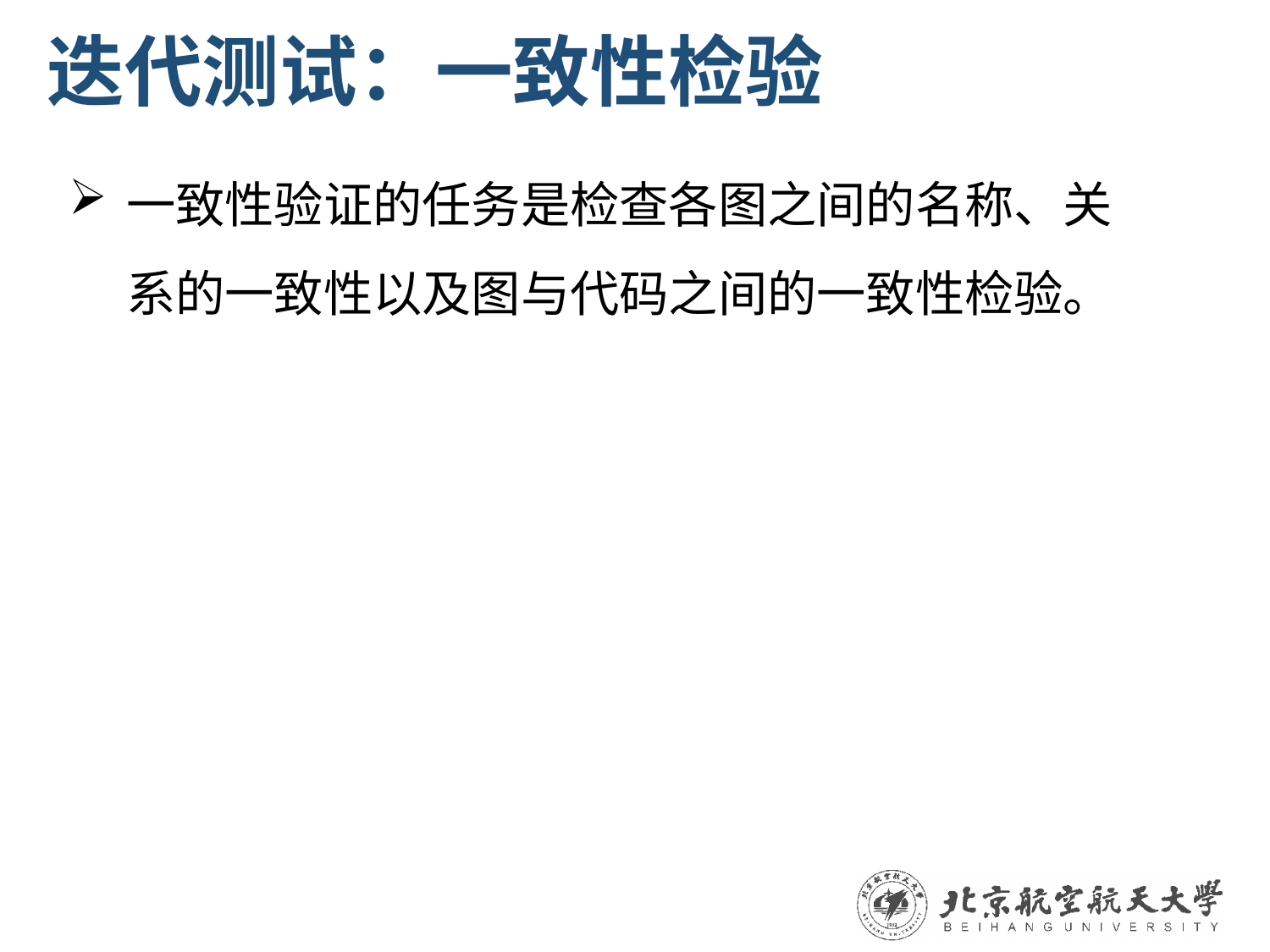

# 迭代测试：一致性检验
一致性验证的任务是检查各图之间的名称、关系的一致性以及图与代码之间的一致性检验。